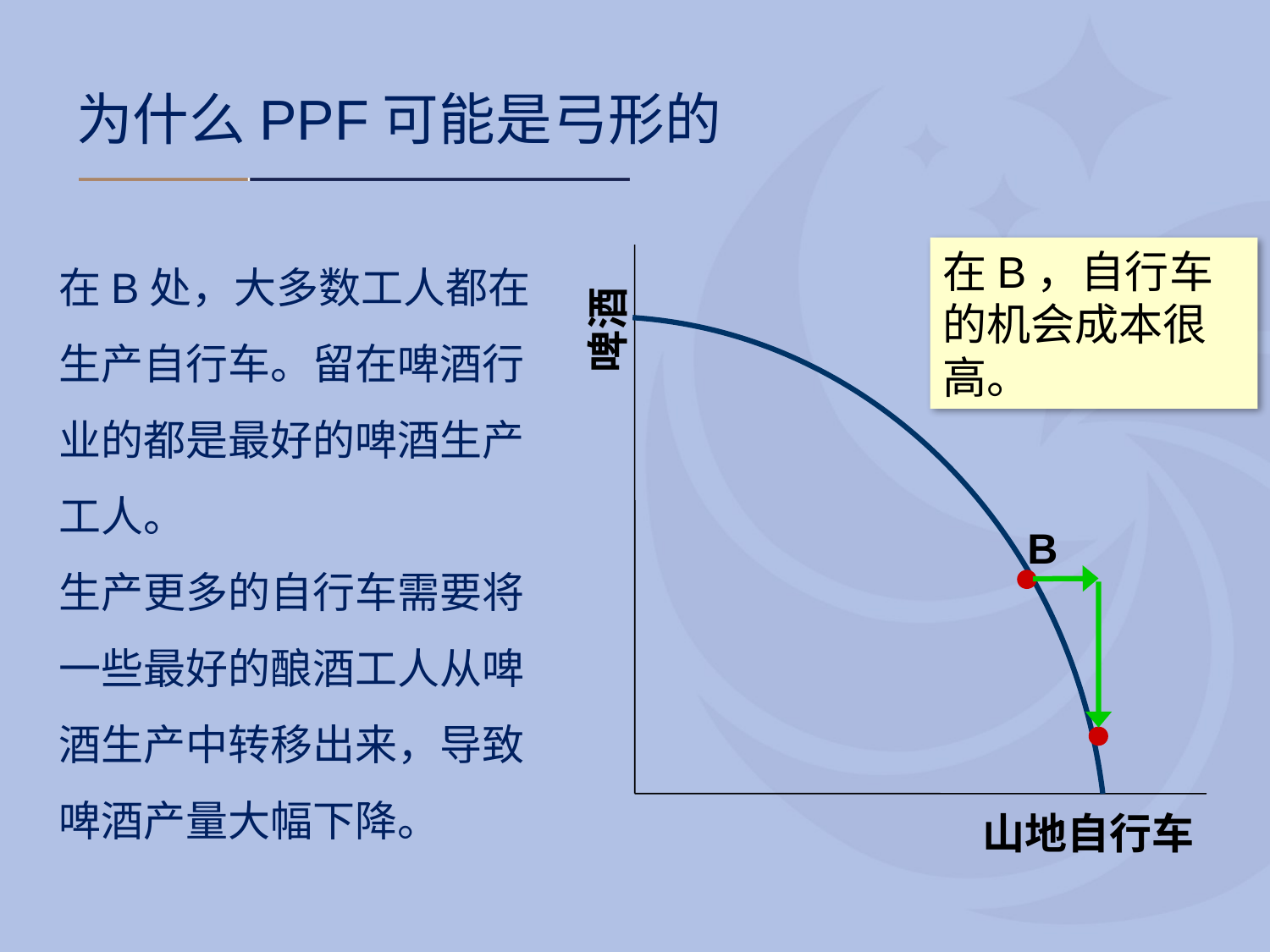

# 为什么PPF可能是弓形的
在B处，大多数工人都在生产自行车。留在啤酒行业的都是最好的啤酒生产工人。
生产更多的自行车需要将一些最好的酿酒工人从啤酒生产中转移出来，导致啤酒产量大幅下降。
在B，自行车的机会成本很高。

啤酒
B

山地自行车